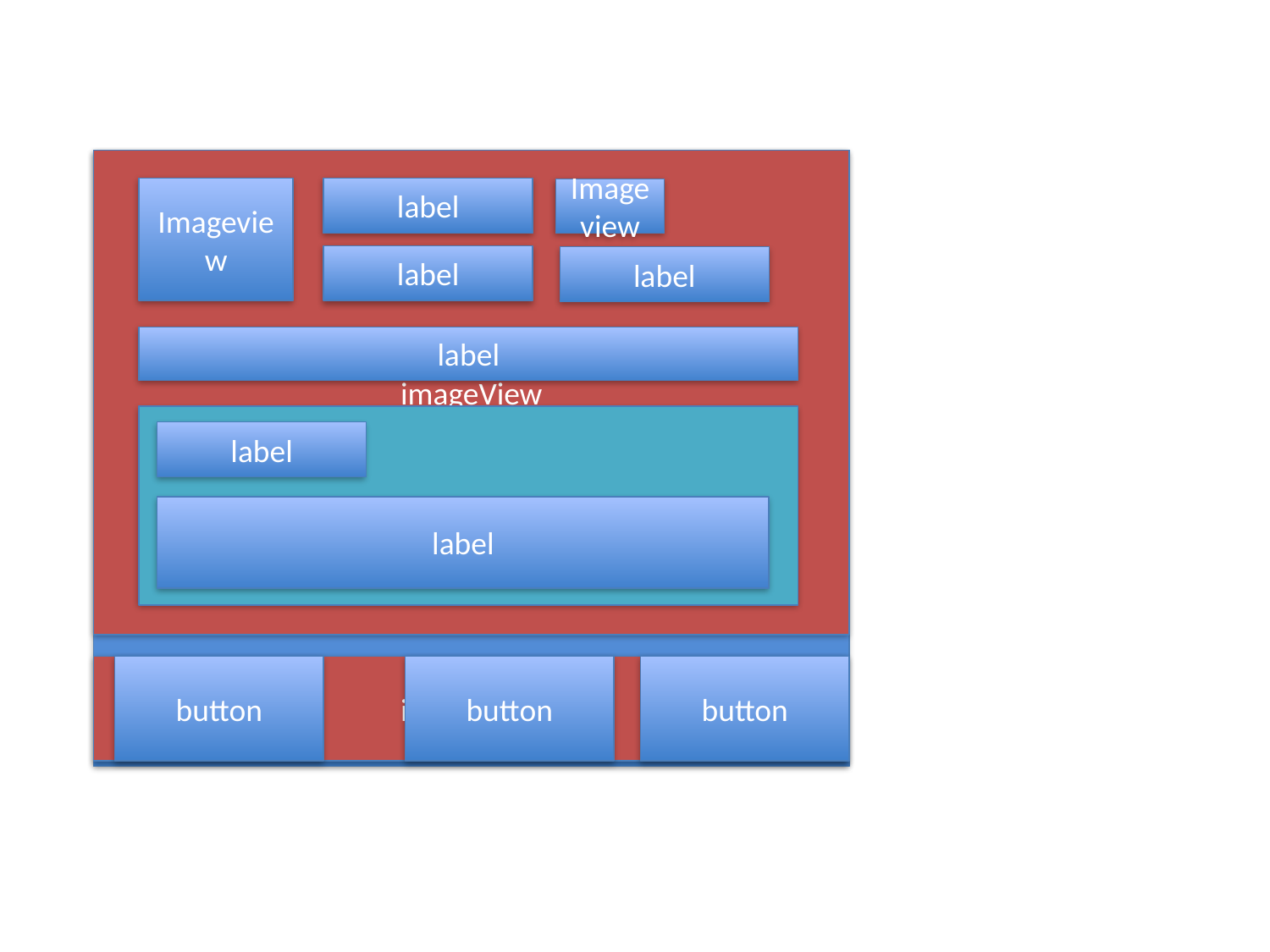

Cell的contentView
imageView
Imageview
label
Imageview
label
label
label
Imageview
label
label
imageView
button
button
button